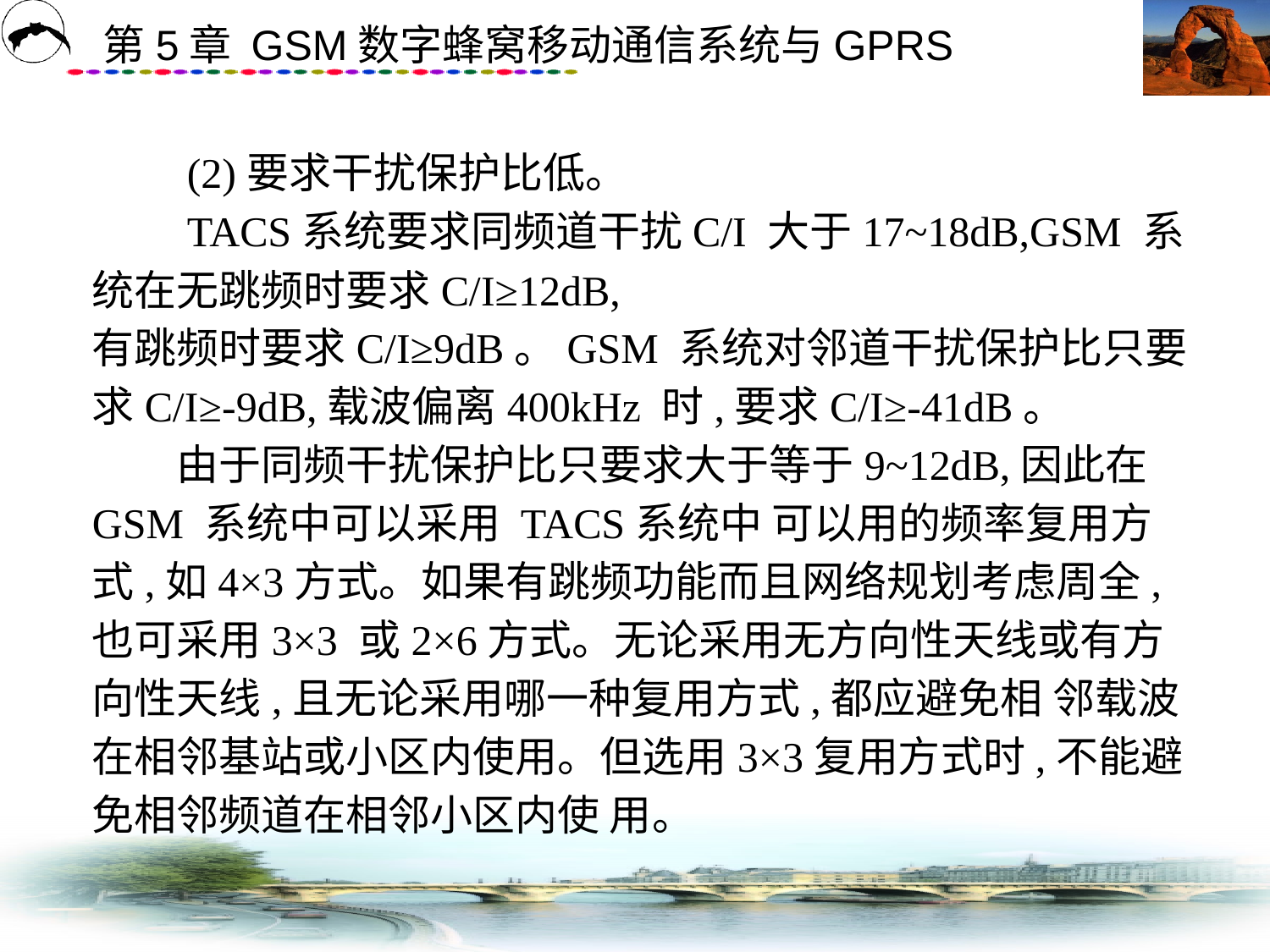

# (2)要求干扰保护比低。 　　TACS系统要求同频道干扰C/I 大于17~18dB,GSM 系统在无跳频时要求C/I≥12dB, 有跳频时要求C/I≥9dB。GSM 系统对邻道干扰保护比只要求C/I≥-9dB,载波偏离400kHz 时,要求C/I≥-41dB。 　　由于同频干扰保护比只要求大于等于9~12dB,因此在 GSM 系统中可以采用 TACS系统中 可以用的频率复用方式,如4×3方式。如果有跳频功能而且网络规划考虑周全,也可采用3×3 或2×6方式。无论采用无方向性天线或有方向性天线,且无论采用哪一种复用方式,都应避免相 邻载波在相邻基站或小区内使用。但选用3×3复用方式时,不能避免相邻频道在相邻小区内使 用。